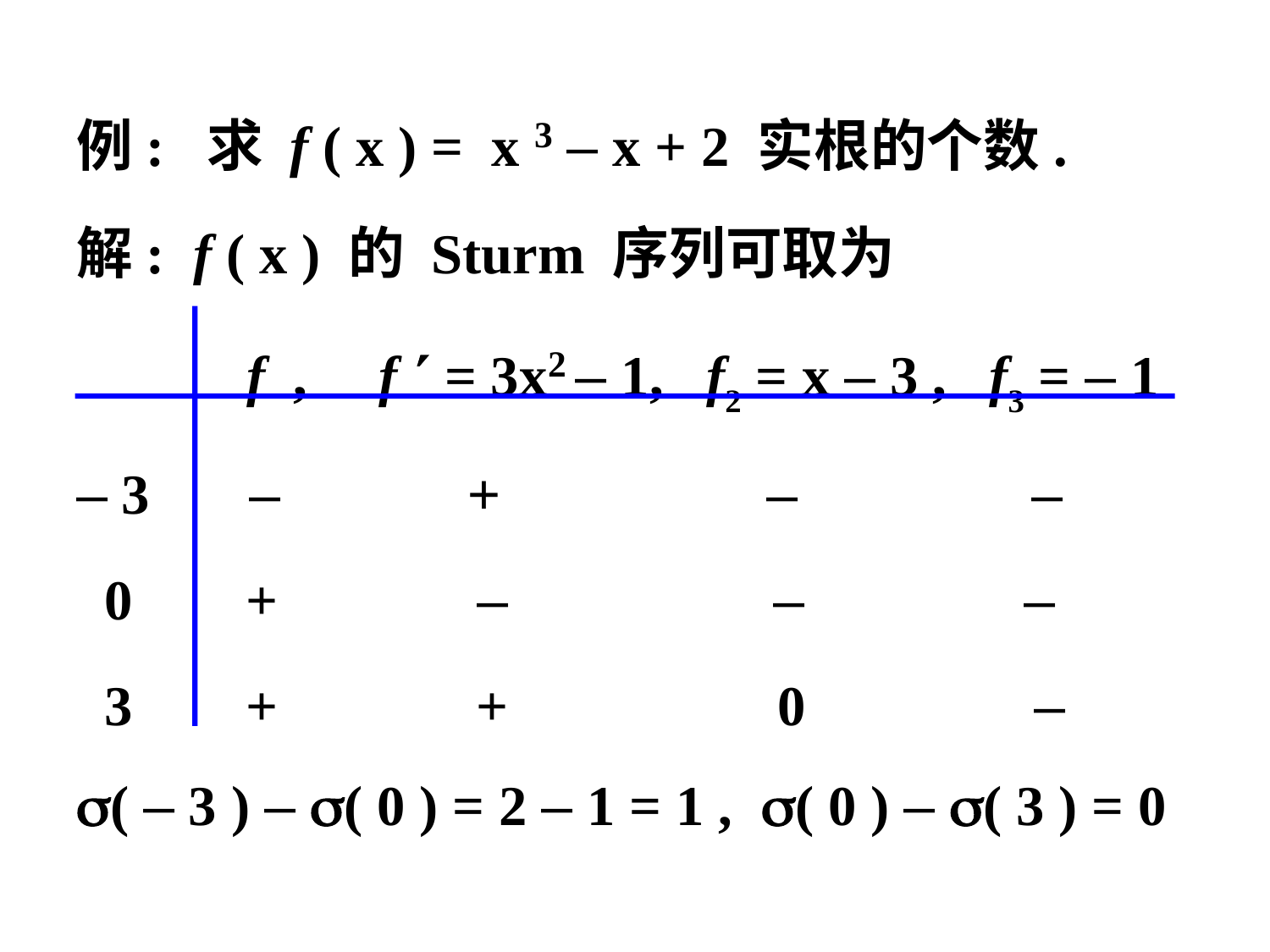

例:  求 f ( x ) =  x 3 – x + 2 实根的个数.
解:  f ( x ) 的 Sturm 序列可取为
            f  ,     f ′ = 3x2 – 1,   f2 = x – 3 ,   f3 = – 1
– 3       –            +                 –               –
  0        +              –                 –              –
  3        +              +                   0                –
σ( – 3 ) – σ( 0 ) = 2 – 1 = 1 ,  σ( 0 ) – σ( 3 ) = 0